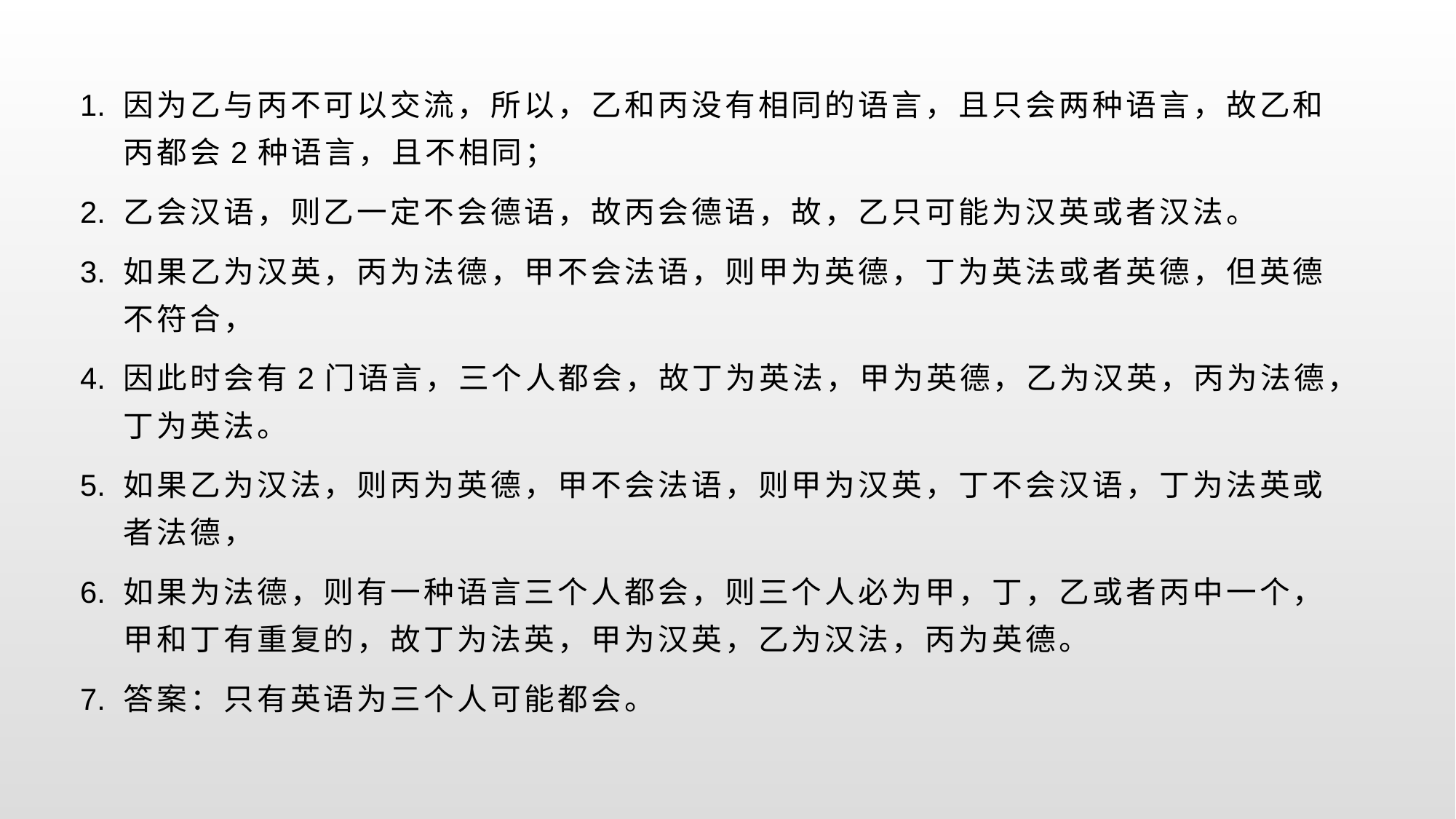

因为乙与丙不可以交流，所以，乙和丙没有相同的语言，且只会两种语言，故乙和丙都会2种语言，且不相同；
乙会汉语，则乙一定不会德语，故丙会德语，故，乙只可能为汉英或者汉法。
如果乙为汉英，丙为法德，甲不会法语，则甲为英德，丁为英法或者英德，但英德不符合，
因此时会有2门语言，三个人都会，故丁为英法，甲为英德，乙为汉英，丙为法德，丁为英法。
如果乙为汉法，则丙为英德，甲不会法语，则甲为汉英，丁不会汉语，丁为法英或者法德，
如果为法德，则有一种语言三个人都会，则三个人必为甲，丁，乙或者丙中一个，甲和丁有重复的，故丁为法英，甲为汉英，乙为汉法，丙为英德。
答案：只有英语为三个人可能都会。